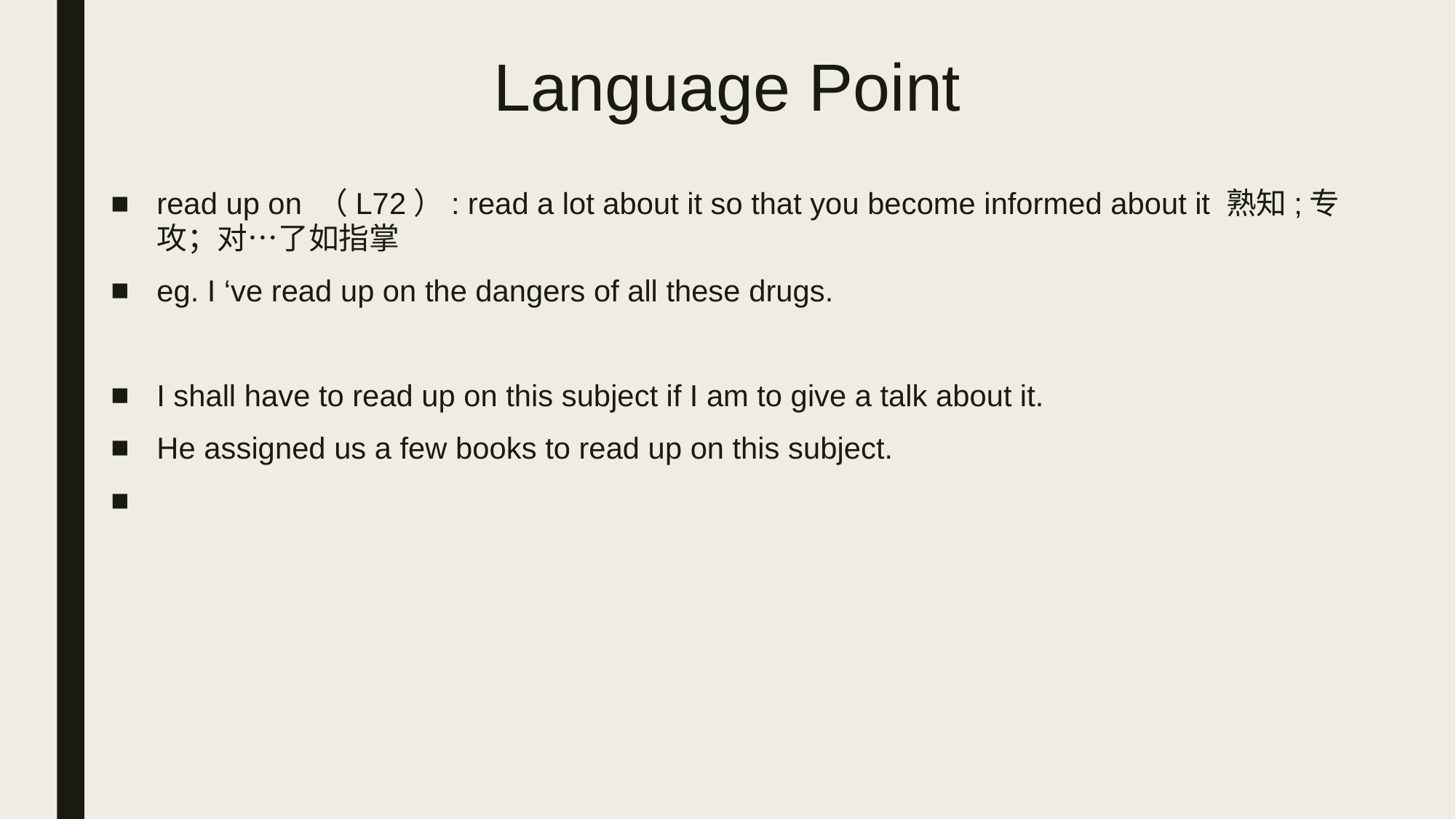

# Language Point
read up on （L72）: read a lot about it so that you become informed about it 熟知;专攻；对…了如指掌
eg. I ‘ve read up on the dangers of all these drugs.

I shall have to read up on this subject if I am to give a talk about it.
He assigned us a few books to read up on this subject.